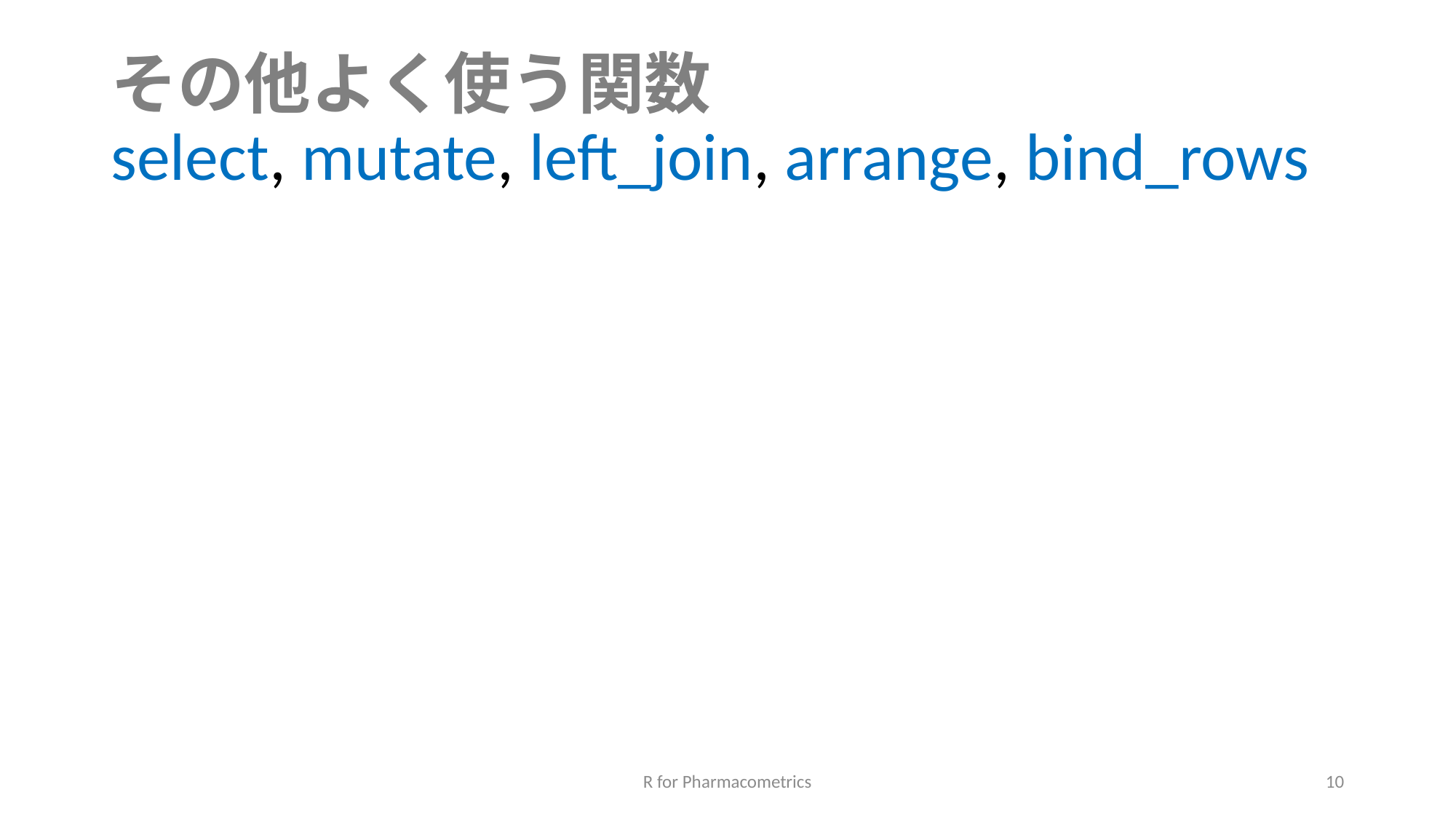

# その他よく使う関数 select, mutate, left_join, arrange, bind_rows

R for Pharmacometrics
10